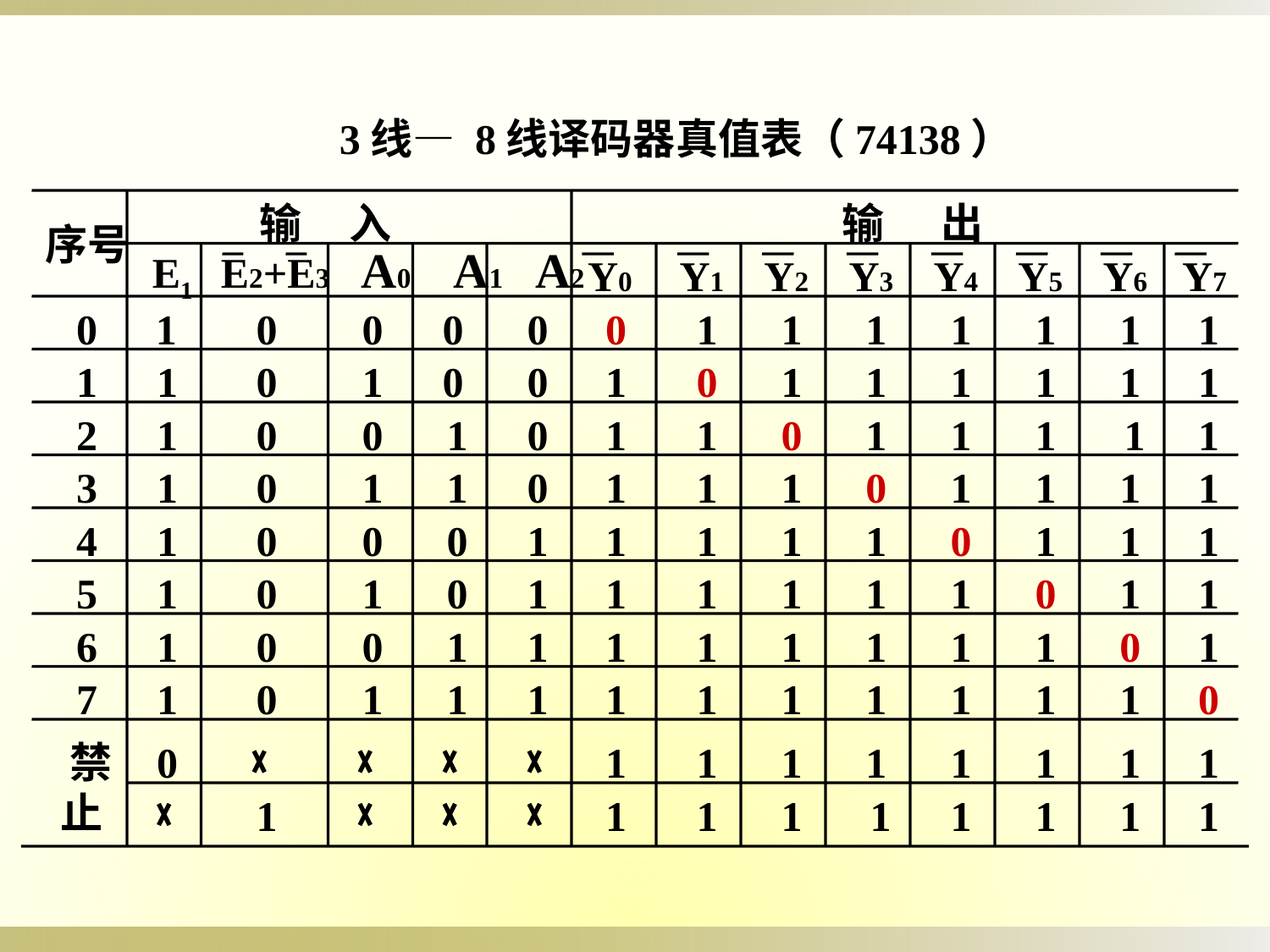

3线— 8线译码器真值表（74138）

输     入

输      出
序号
E1   E2+E3   A0    A1   A2

Y0

Y1

Y2

Y3

Y4

Y5

Y6
 Y7

 0
 1
 0
 0
 0
 0
 0
 1
 1
 1
 1
 1
 1
 1

 1
 1
 0
 1
 0
 0
 1
 0
 1
 1
 1
 1
 1
 1

 2
 1
 0
 0
 1
 0
 1
 1
 0
 1
 1
 1
 1
 1

 3
 1
 0
 1
 1
 0
 1
 1
 1
 0
 1
 1
 1
 1

 4
 1
 0
 0
 0
 1
 1
 1
 1
 1
 0
 1
 1
 1

 5
 1
 0
 1
 0
 1
 1
 1
 1
 1
 1
 0
 1
 1

 6
 1
 0
 0
 1
 1
 1
 1
 1
 1
 1
 1
 0
 1

 7
 1
 0
 1
 1
 1
 1
 1
 1
 1
 1
 1
 1
 0

 禁
止
 0
 1
 1
 1
 1
 1
 1
 1
 1

 1
 1
 1
 1
 1
 1
 1
 1
 1